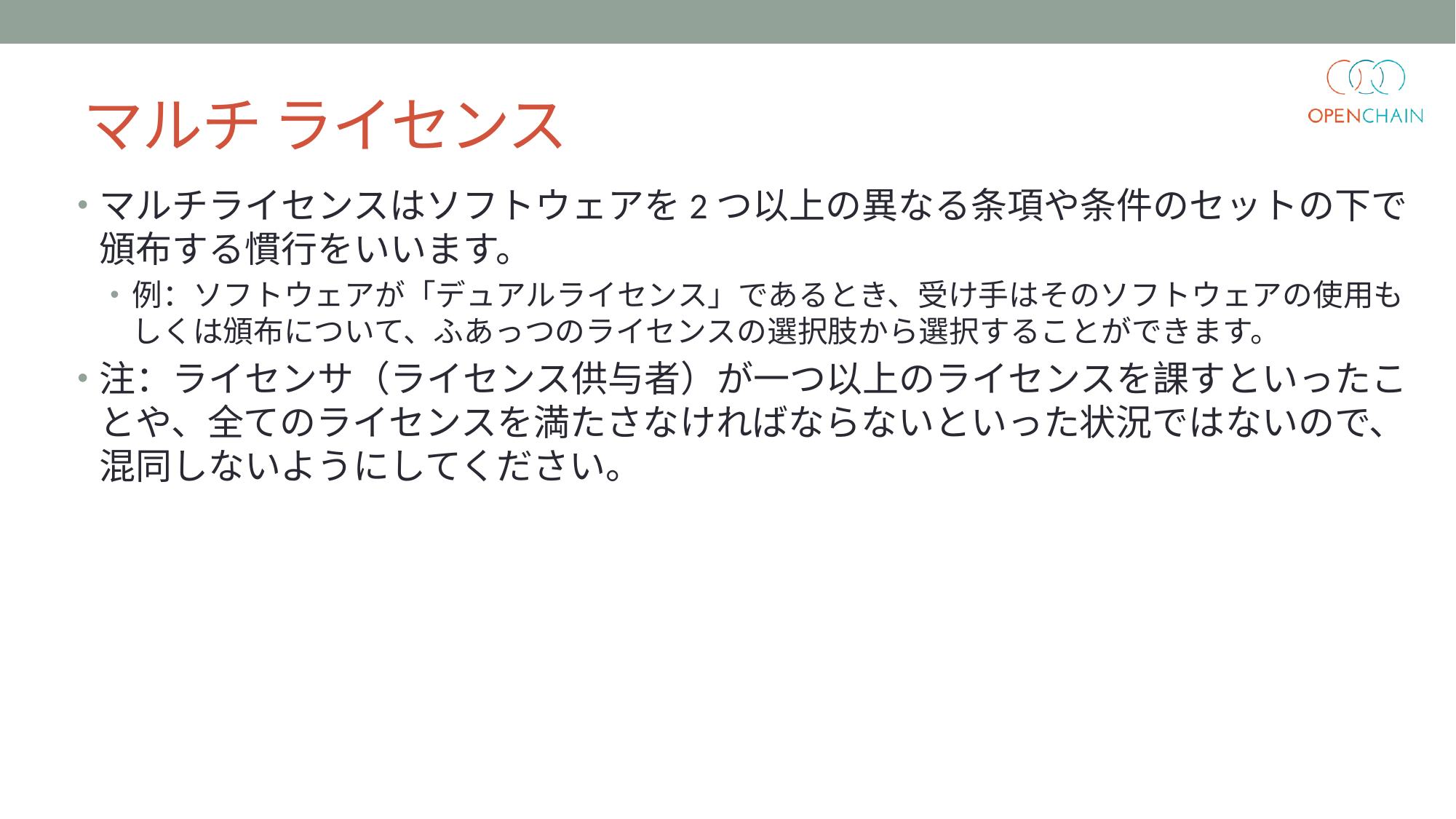

# マルチ ライセンス
マルチライセンスはソフトウェアを2つ以上の異なる条項や条件のセットの下で頒布する慣行をいいます。
例：ソフトウェアが「デュアルライセンス」であるとき、受け手はそのソフトウェアの使用もしくは頒布について、ふあっつのライセンスの選択肢から選択することができます。
注：ライセンサ（ライセンス供与者）が一つ以上のライセンスを課すといったことや、全てのライセンスを満たさなければならないといった状況ではないので、混同しないようにしてください。